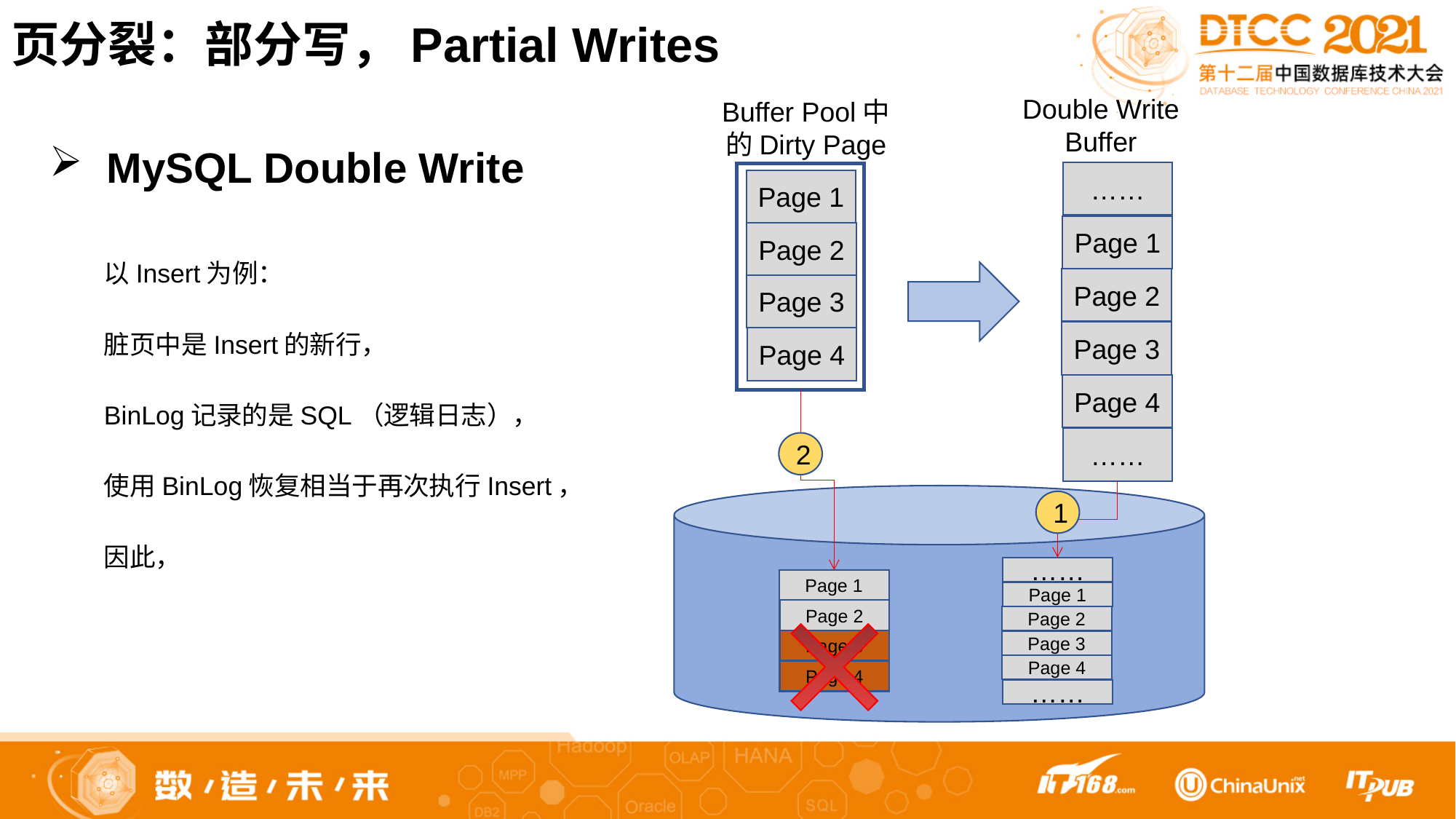

页分裂：部分写，Partial Writes
Double Write
Buffer
Buffer Pool中的Dirty Page
  MySQL Double Write

以Insert为例：

脏页中是Insert的新行，

BinLog记录的是SQL（逻辑日志），

使用BinLog恢复相当于再次执行Insert，

因此，

……

Page 1
Page 1
Page 2

Page 2
Page 3
Page 3
Page 4
Page 4
……
2

1
……
Page 1
Page 2
Page 3
Page 4
……
Page 1

Page 2
Page 3
Page 4